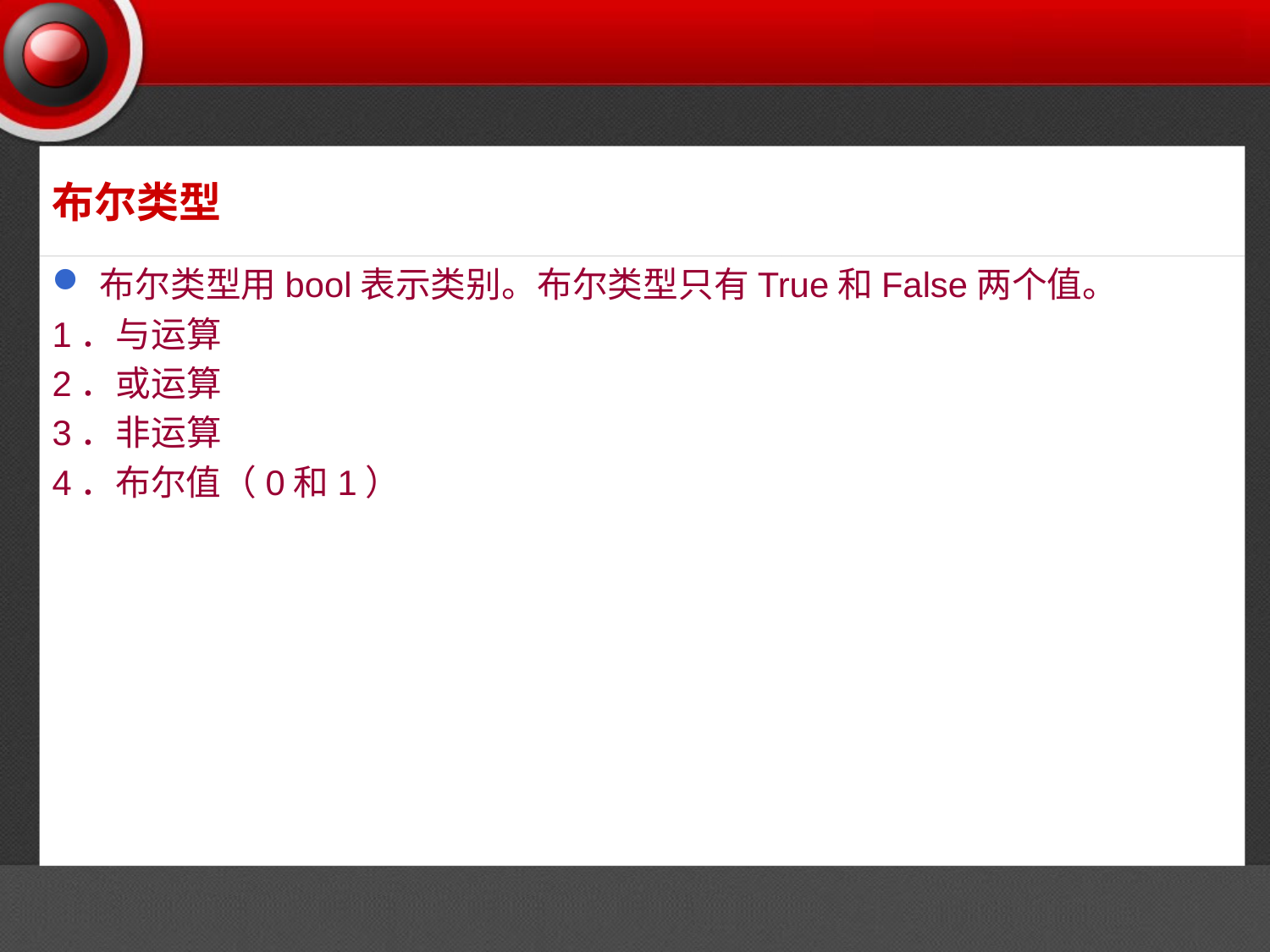

# 布尔类型
布尔类型用bool表示类别。布尔类型只有True和False两个值。
1．与运算
2．或运算
3．非运算
4．布尔值（0和1）